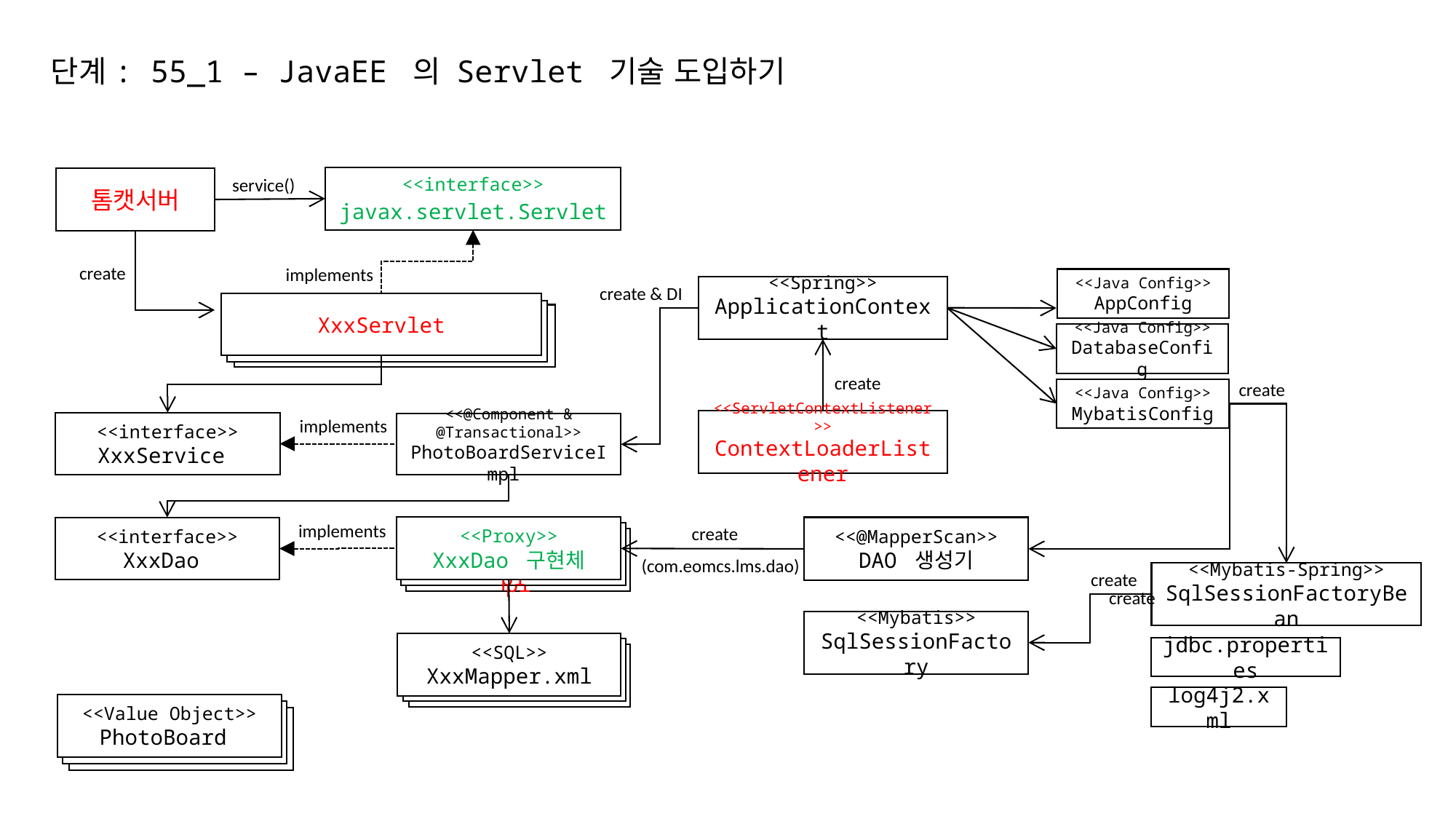

단계: 55_1 – JavaEE 의 Servlet 기술 도입하기
<<interface>>
javax.servlet.Servlet
service()
톰캣서버
create
implements
<<Java Config>>
AppConfig
<<Spring>>
ApplicationContext
create & DI
XxxServlet
PhotoBoardListServlet
PhotoBoardListServlet
<<Java Config>>
DatabaseConfig
create
create
<<Java Config>>
MybatisConfig
implements
<<ServletContextListener>>
ContextLoaderListener
<<interface>>
XxxService
<<@Component & @Transactional>>
PhotoBoardServiceImpl
implements
create
<<Proxy>>
XxxDao 구현체
<<@MapperScan>>
DAO 생성기
<<interface>>
XxxDao
<<class>>
PhotoBoardDaoImpl
<<class>>
PhotoBoardDaoImpl
(com.eomcs.lms.dao)
create
<<Mybatis-Spring>>
SqlSessionFactoryBean
create
<<Mybatis>>
SqlSessionFactory
<<SQL>>
XxxMapper.xml
jdbc.properties

log4j2.xml
<<Value Object>>
PhotoBoard
<<Value Object>>
PhotoFile
<<Value Object>>
PhotoFile